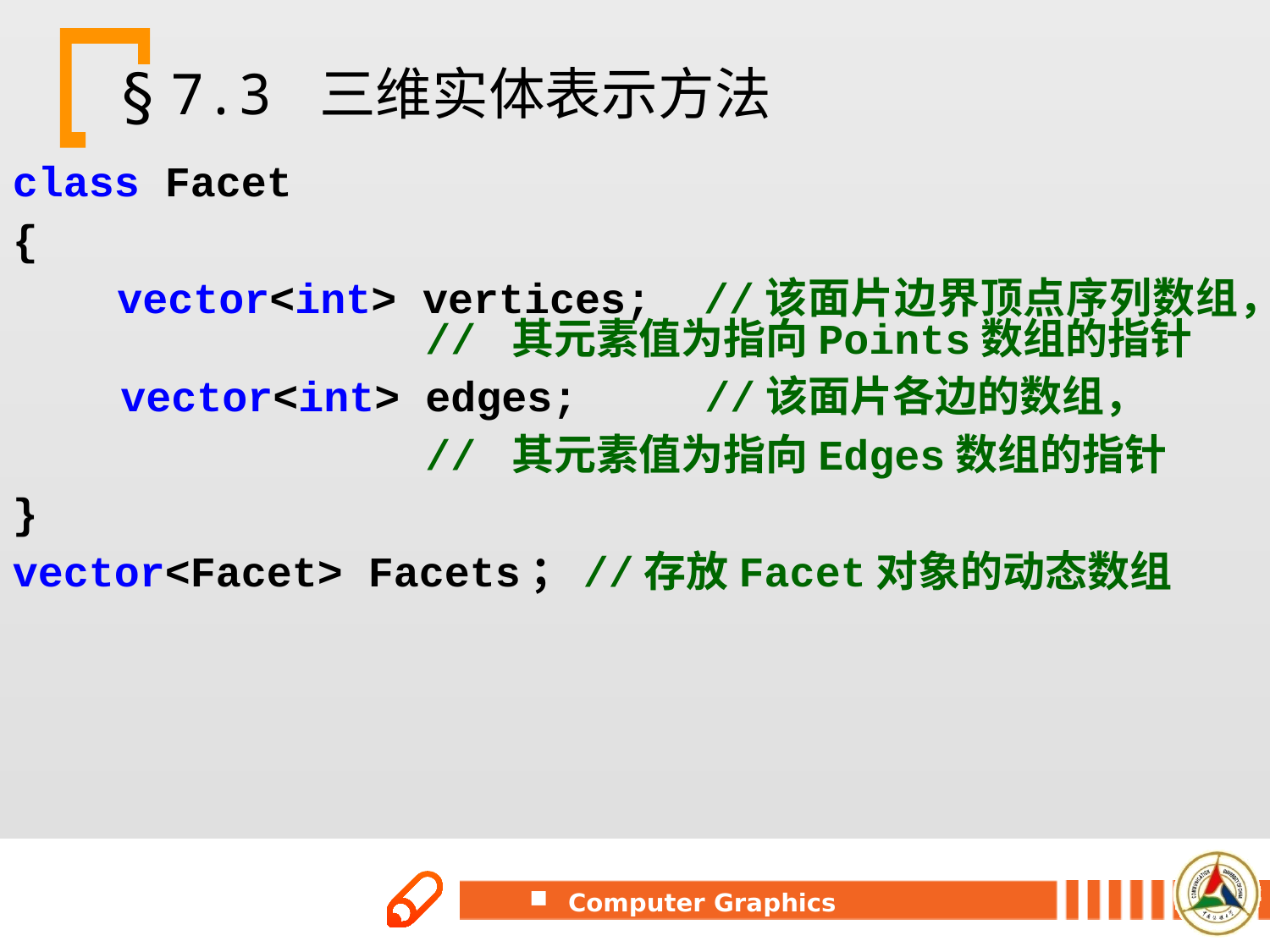

# § 7.3 三维实体表示方法
class Facet
{
    vector<int> vertices;  //该面片边界顶点序列数组，      			// 其元素值为指向Points数组的指针
 	   vector<int> edges;     //该面片各边的数组，
				// 其元素值为指向Edges数组的指针
}
vector<Facet> Facets；//存放Facet对象的动态数组